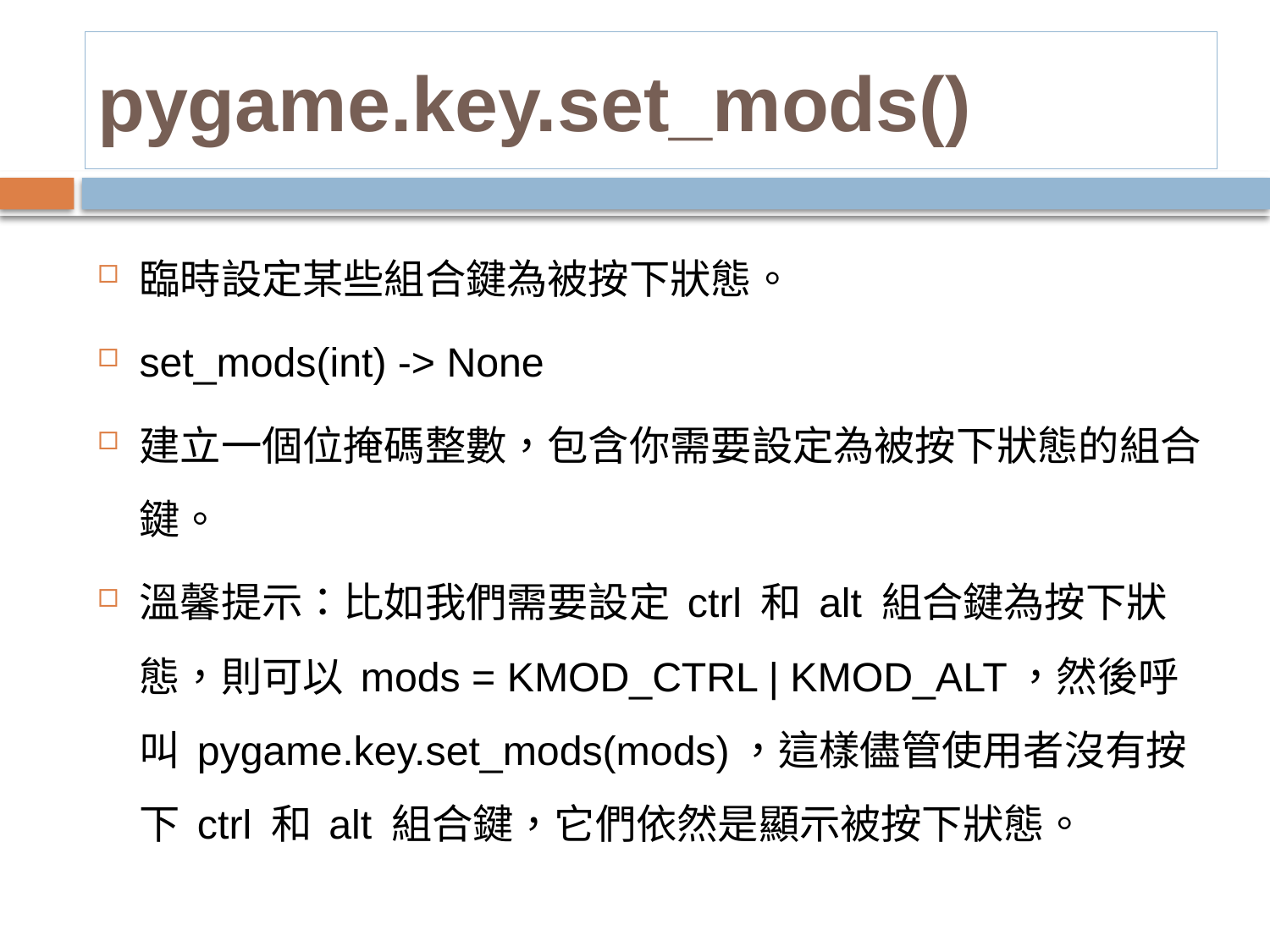

# pygame.key.set_mods()
臨時設定某些組合鍵為被按下狀態。
set_mods(int) -> None
建立一個位掩碼整數，包含你需要設定為被按下狀態的組合鍵。
溫馨提示：比如我們需要設定 ctrl 和 alt 組合鍵為按下狀態，則可以 mods = KMOD_CTRL | KMOD_ALT，然後呼叫 pygame.key.set_mods(mods)，這樣儘管使用者沒有按下 ctrl 和 alt 組合鍵，它們依然是顯示被按下狀態。